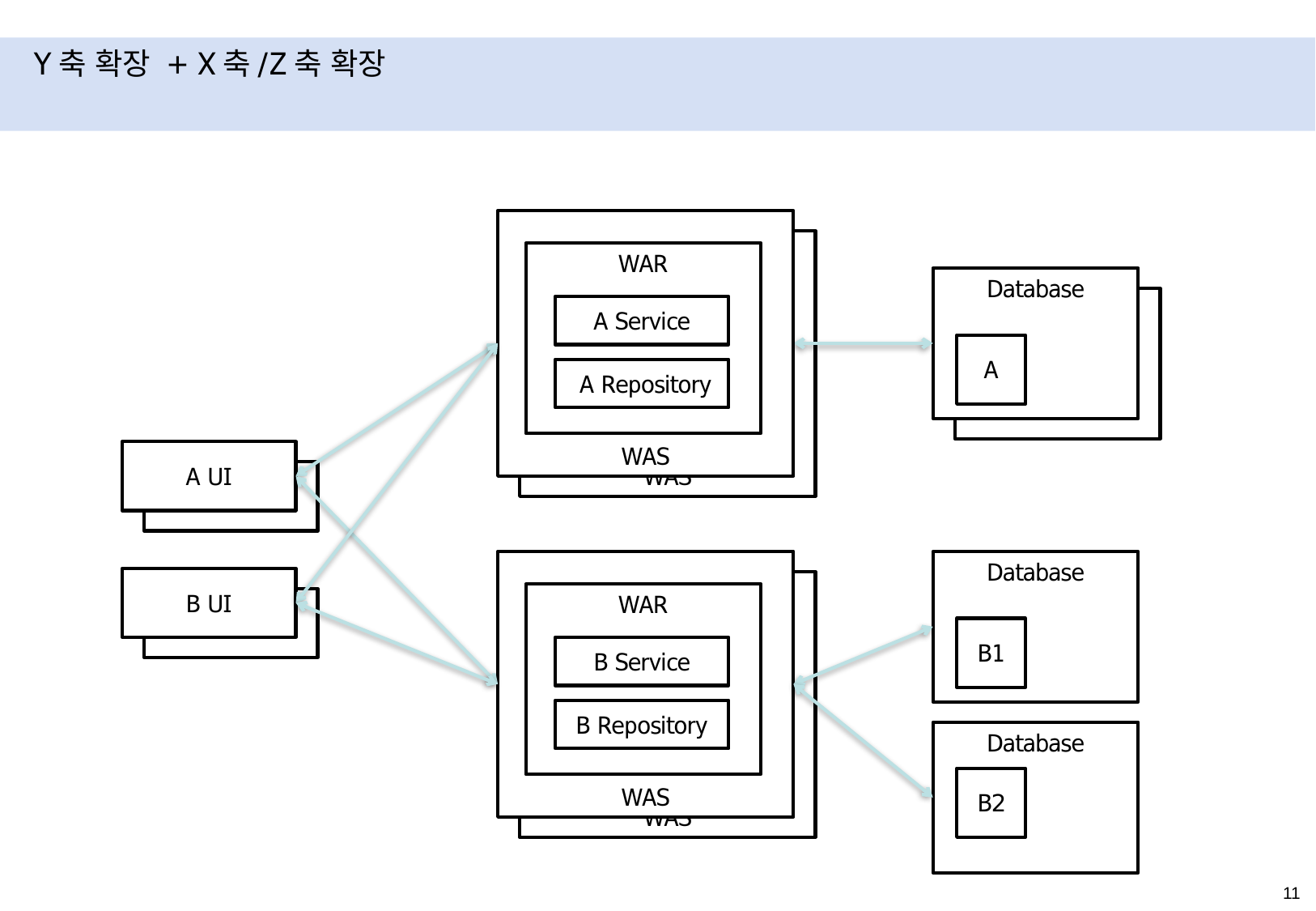

# Y축 확장 + X축/Z축 확장
WAS
WAS
WAR
Database
Database
A Service
A
 A Repository
A UI
A UI
WAS
Database
B UI
WAS
WAR
B UI
B1
B Service
B Repository
Database
B2